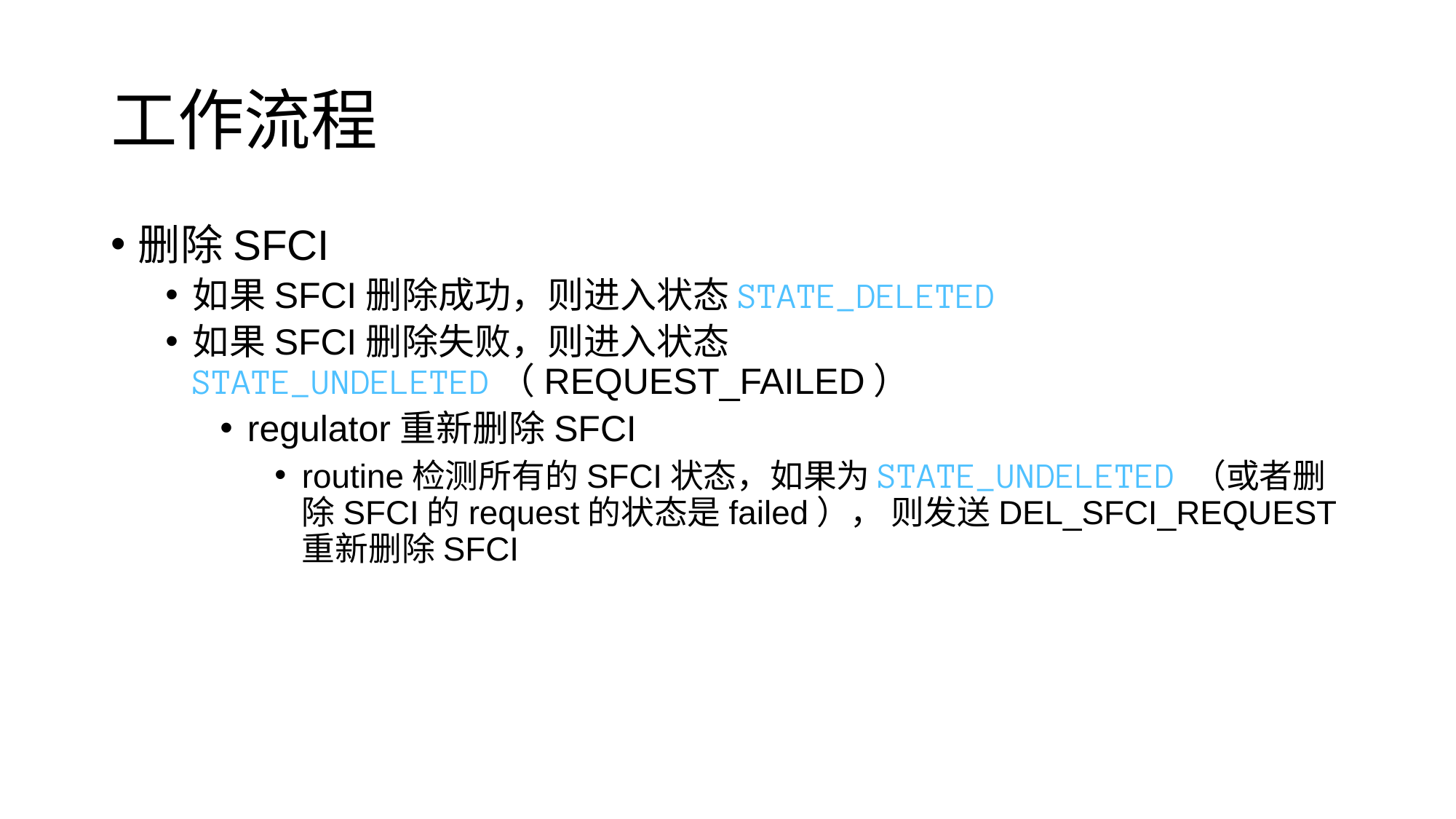

# 工作流程
删除SFCI
如果SFCI删除成功，则进入状态STATE_DELETED
如果SFCI删除失败，则进入状态STATE_UNDELETED（REQUEST_FAILED）
regulator重新删除SFCI
routine检测所有的SFCI状态，如果为STATE_UNDELETED （或者删除SFCI的request的状态是failed）， 则发送DEL_SFCI_REQUEST重新删除SFCI